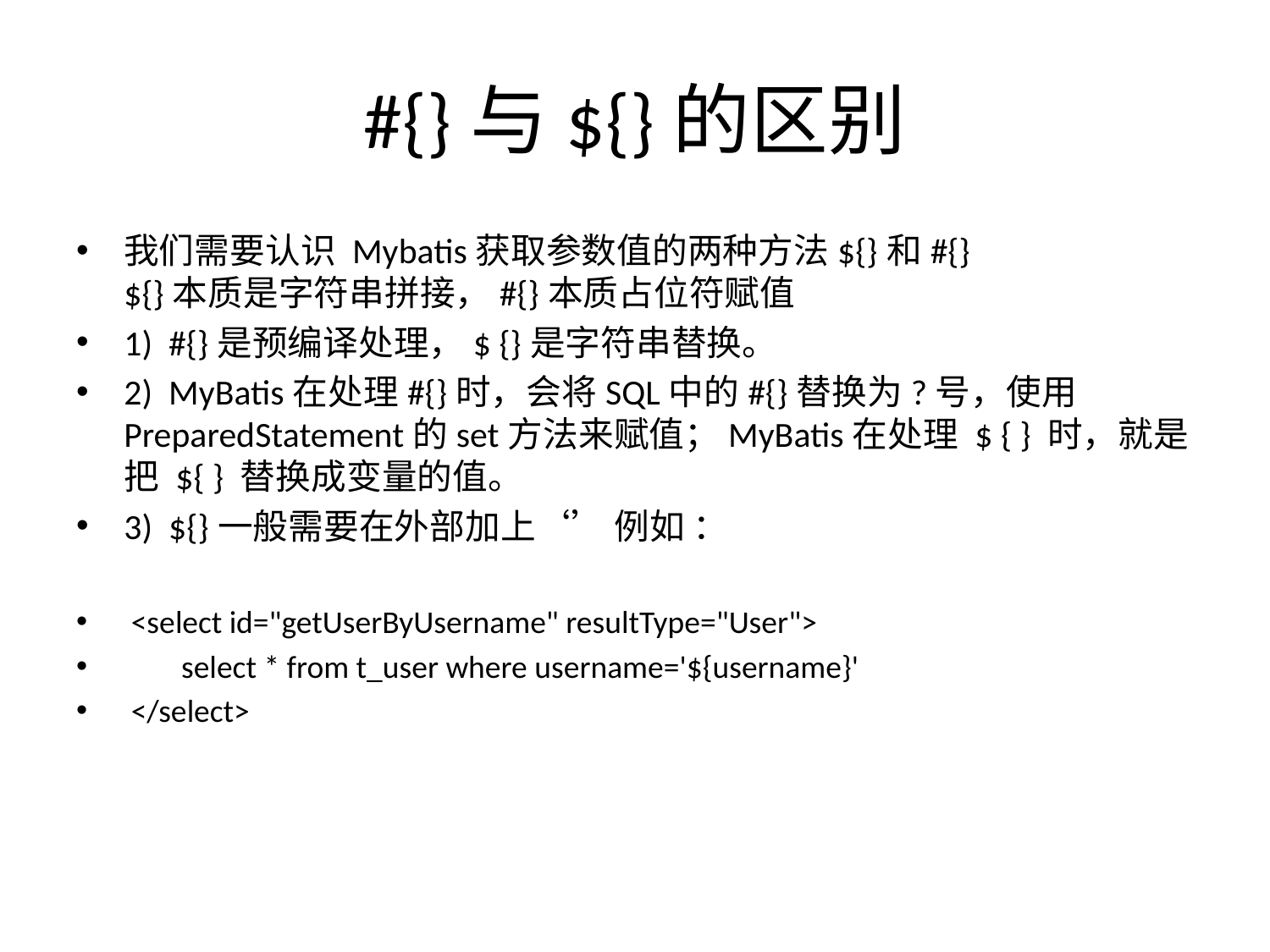

# #{}与${}的区别
我们需要认识 Mybatis获取参数值的两种方法${}和#{}
${}本质是字符串拼接，#{}本质占位符赋值
1)  #{}是预编译处理，$ {}是字符串替换。
2)  MyBatis在处理#{}时，会将SQL中的#{}替换为?号，使用PreparedStatement的set方法来赋值；MyBatis在处理 $ { } 时，就是把 ${ } 替换成变量的值。
3)  ${}一般需要在外部加上‘’ 例如 ：

 <select id="getUserByUsername" resultType="User">
        select * from t_user where username='${username}'
 </select>